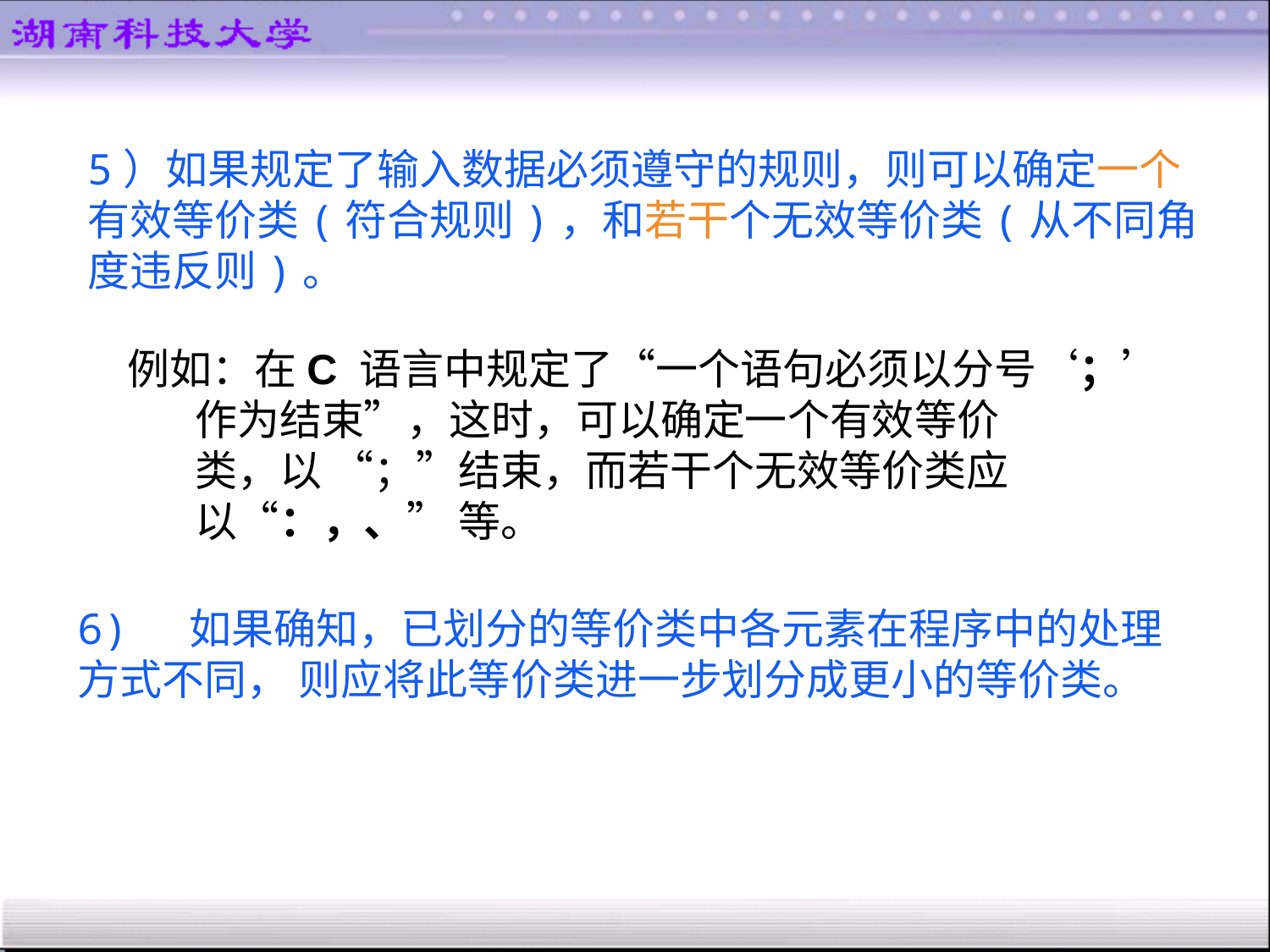

5）如果规定了输入数据必须遵守的规则，则可以确定一个有效等价类(符合规则)，和若干个无效等价类(从不同角度违反则)。
例如：在C 语言中规定了“一个语句必须以分号‘；’
      作为结束”，这时，可以确定一个有效等价
      类，以 “；”结束，而若干个无效等价类应
      以“：，、” 等。
6)  如果确知，已划分的等价类中各元素在程序中的处理方式不同， 则应将此等价类进一步划分成更小的等价类。